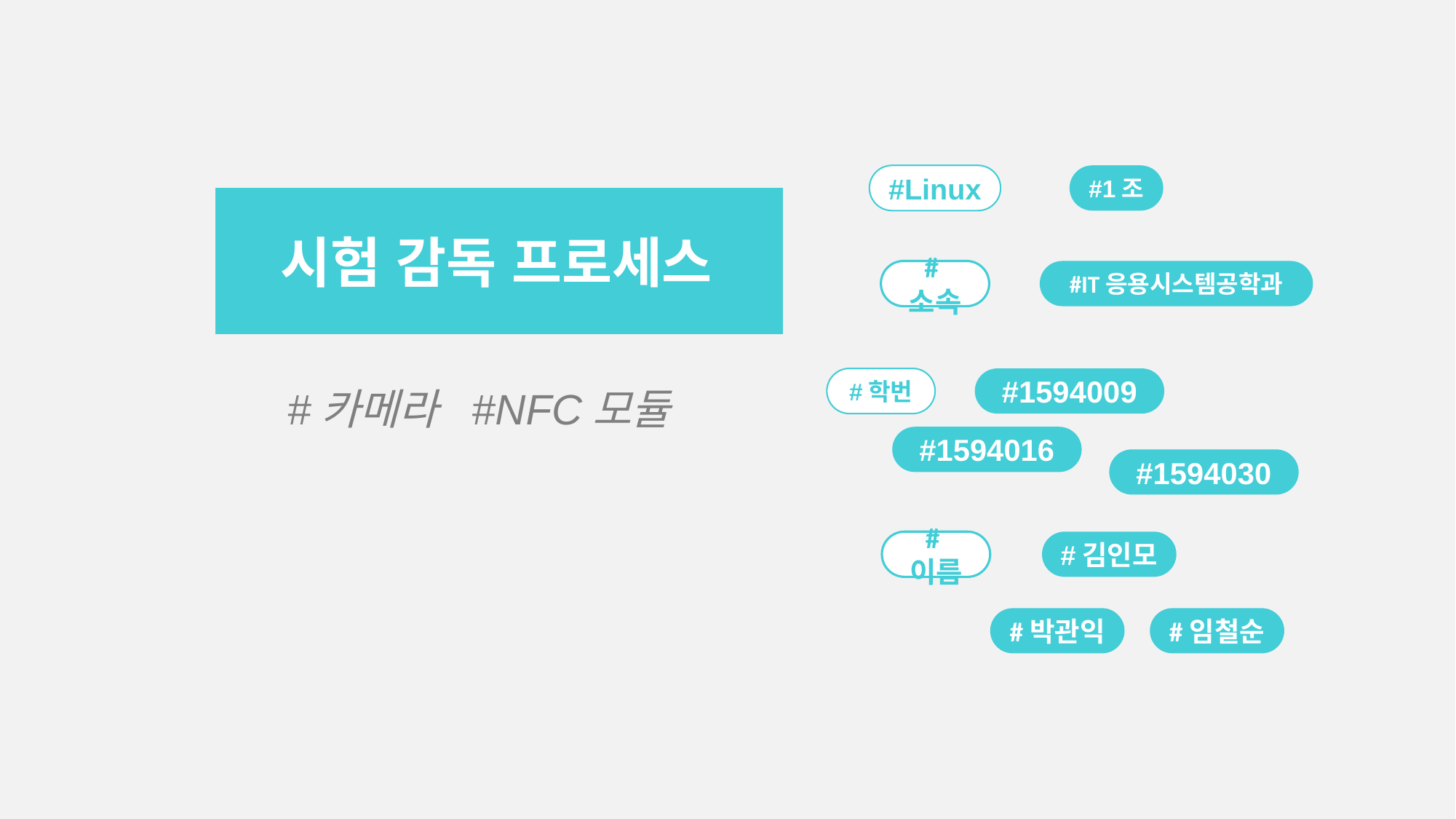

#Linux
#1조
시험 감독 프로세스
#소속
#IT응용시스템공학과
#카메라  #NFC모듈
#학번
#1594009
#1594016
#1594030
#이름
#김인모
#박관익
#임철순